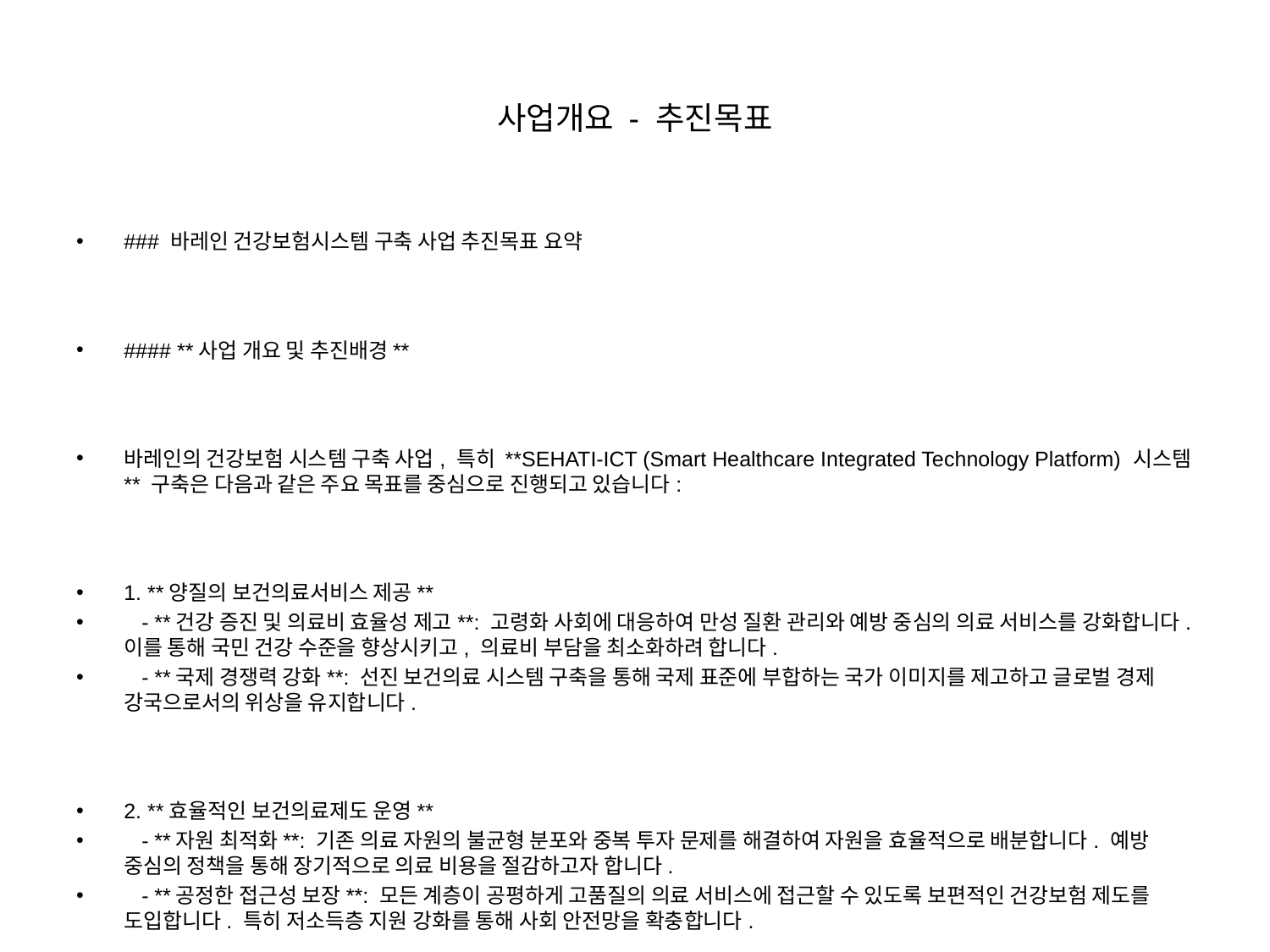

# 사업개요 - 추진목표
### 바레인 건강보험시스템 구축 사업 추진목표 요약

#### **사업 개요 및 추진배경**

바레인의 건강보험 시스템 구축 사업, 특히 **SEHATI-ICT (Smart Healthcare Integrated Technology Platform) 시스템** 구축은 다음과 같은 주요 목표를 중심으로 진행되고 있습니다:

1. **양질의 보건의료서비스 제공**
   - **건강 증진 및 의료비 효율성 제고**: 고령화 사회에 대응하여 만성 질환 관리와 예방 중심의 의료 서비스를 강화합니다. 이를 통해 국민 건강 수준을 향상시키고, 의료비 부담을 최소화하려 합니다.
   - **국제 경쟁력 강화**: 선진 보건의료 시스템 구축을 통해 국제 표준에 부합하는 국가 이미지를 제고하고 글로벌 경제 강국으로서의 위상을 유지합니다.

2. **효율적인 보건의료제도 운영**
   - **자원 최적화**: 기존 의료 자원의 불균형 분포와 중복 투자 문제를 해결하여 자원을 효율적으로 배분합니다. 예방 중심의 정책을 통해 장기적으로 의료 비용을 절감하고자 합니다.
   - **공정한 접근성 보장**: 모든 계층이 공평하게 고품질의 의료 서비스에 접근할 수 있도록 보편적인 건강보험 제도를 도입합니다. 특히 저소득층 지원 강화를 통해 사회 안전망을 확충합니다.

#### **구체적 추진목표 상세 내용**